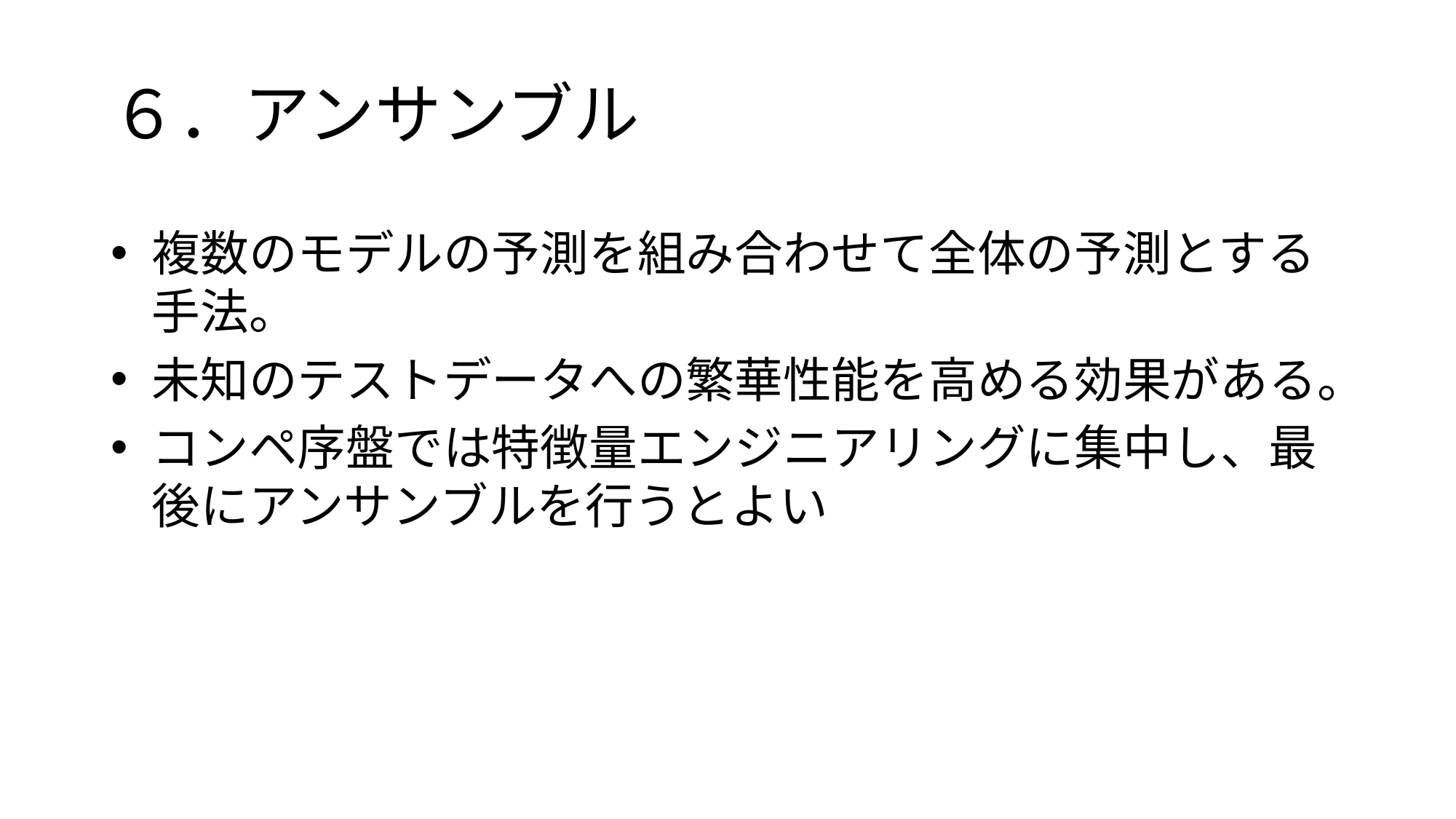

# ６．アンサンブル
複数のモデルの予測を組み合わせて全体の予測とする手法。
未知のテストデータへの繁華性能を高める効果がある。
コンペ序盤では特徴量エンジニアリングに集中し、最後にアンサンブルを行うとよい